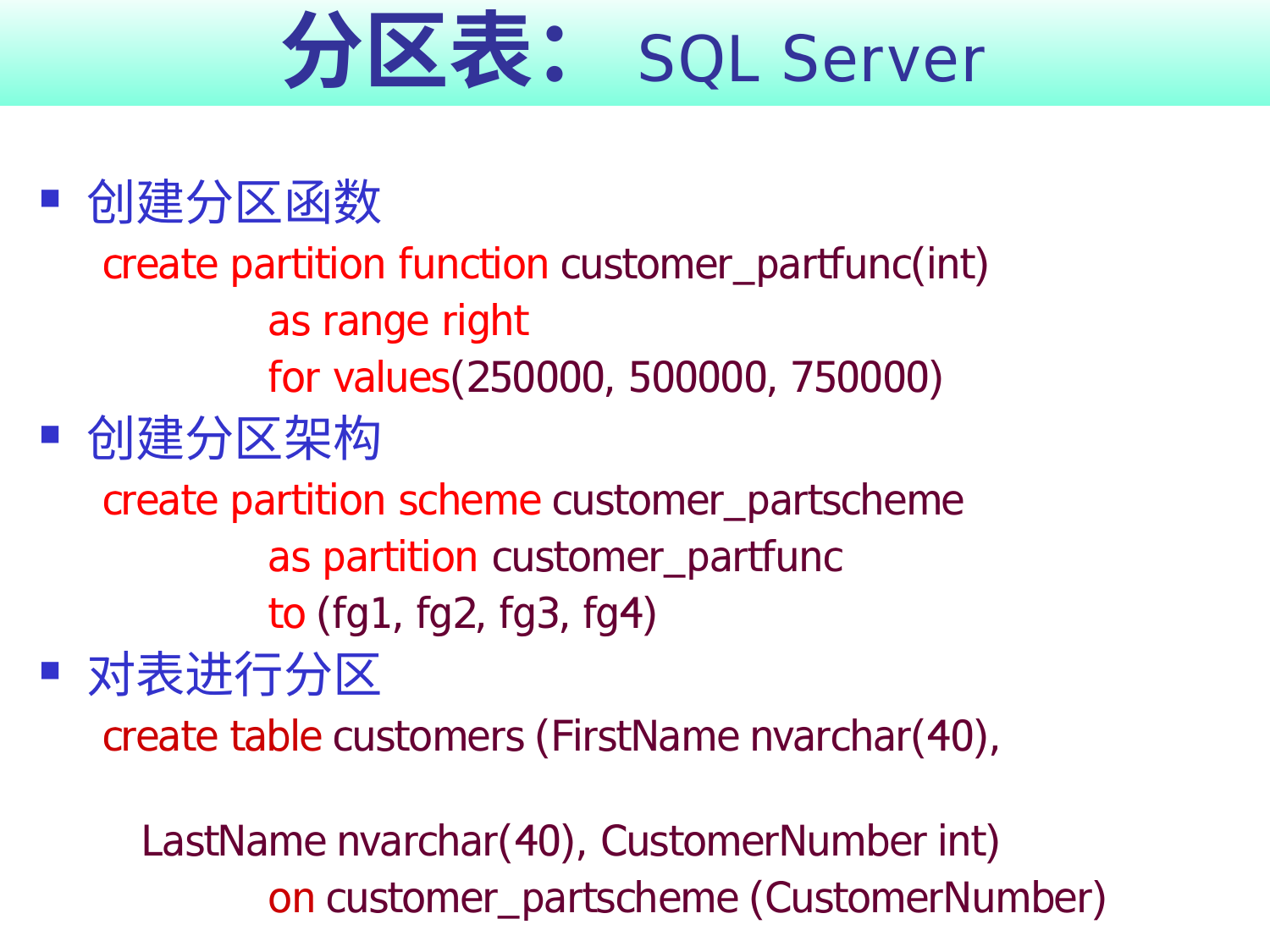

# 分区表：SQL Server
创建分区函数
create partition function customer_partfunc(int)
		as range right
　	for values(250000, 500000, 750000)
创建分区架构
create partition scheme customer_partscheme
　	as partition customer_partfunc
　	to (fg1, fg2, fg3, fg4)
对表进行分区
create table customers (FirstName nvarchar(40),
			LastName nvarchar(40), CustomerNumber int)
　	on customer_partscheme (CustomerNumber)